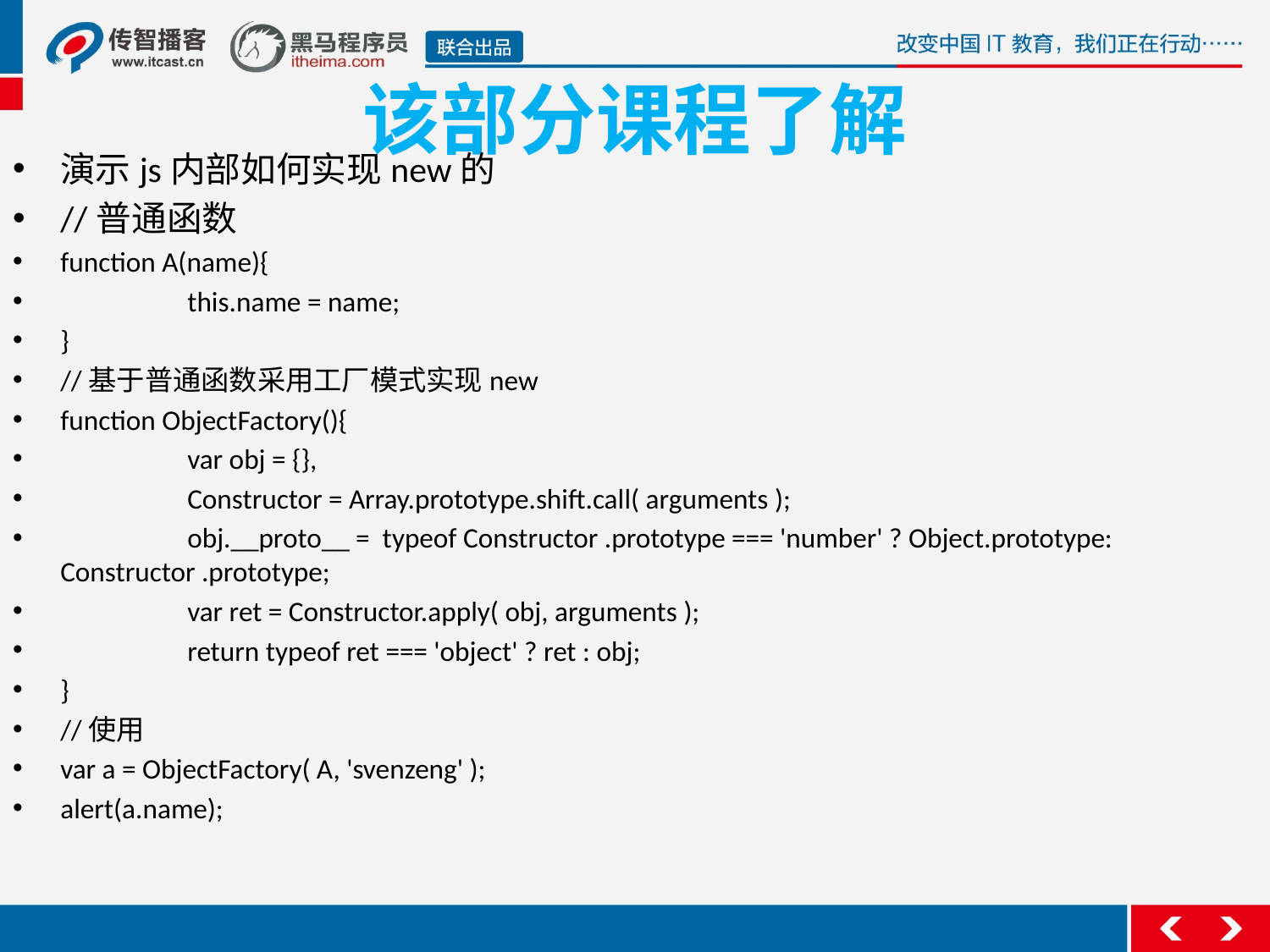

# 该部分课程了解
演示js内部如何实现new的
//普通函数
function A(name){
 	this.name = name;
}
//基于普通函数采用工厂模式实现new
function ObjectFactory(){
	var obj = {},
	Constructor = Array.prototype.shift.call( arguments );
	obj.__proto__ =  typeof Constructor .prototype === 'number' ? Object.prototype:  Constructor .prototype;
	var ret = Constructor.apply( obj, arguments );
	return typeof ret === 'object' ? ret : obj;
}
//使用
var a = ObjectFactory( A, 'svenzeng' );
alert(a.name);